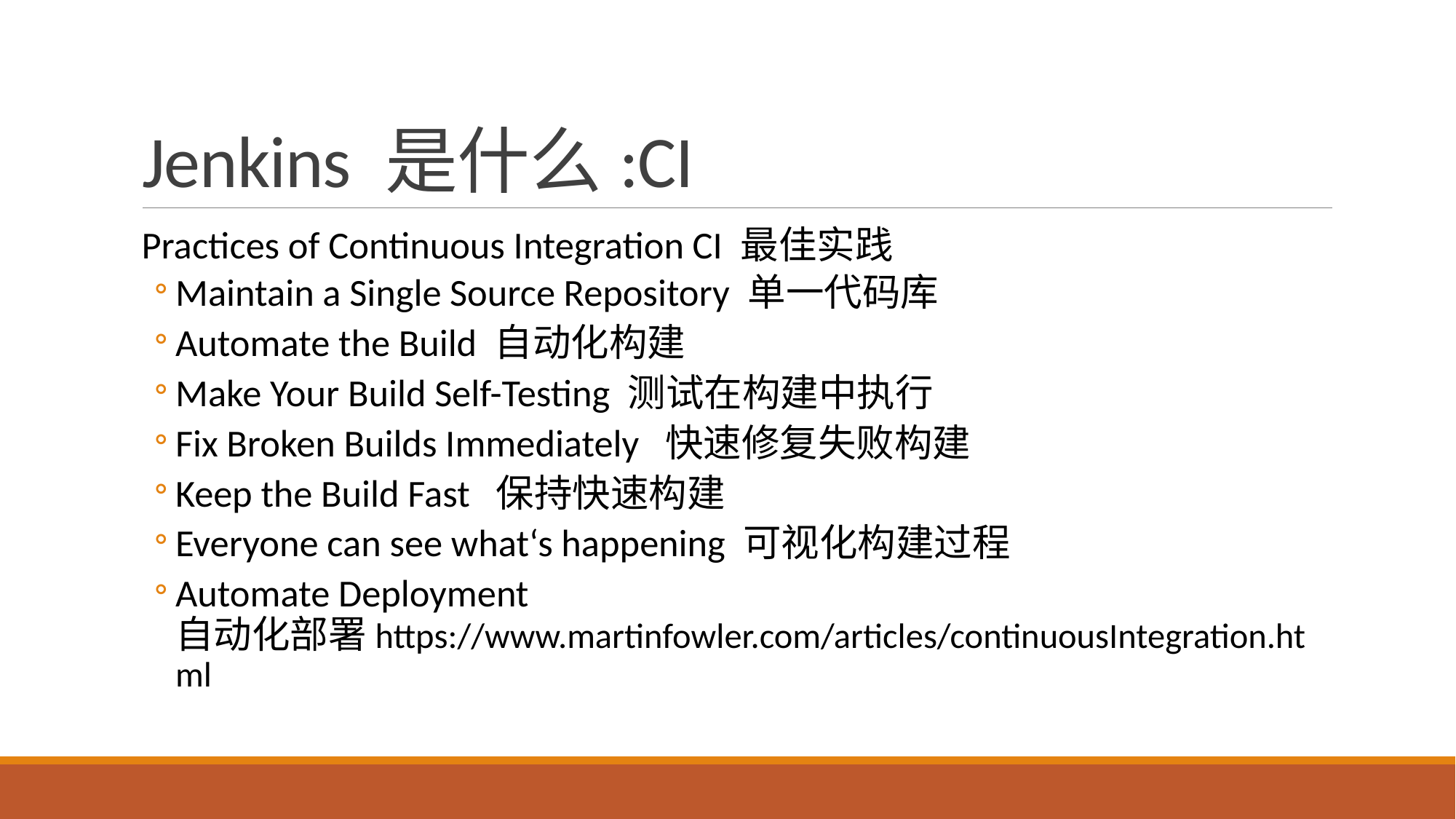

# Jenkins 是什么:CI
Practices of Continuous Integration CI 最佳实践
Maintain a Single Source Repository 单一代码库
Automate the Build 自动化构建
Make Your Build Self-Testing 测试在构建中执行
Fix Broken Builds Immediately  快速修复失败构建
Keep the Build Fast  保持快速构建
Everyone can see what‘s happening 可视化构建过程
Automate Deployment 自动化部署https://www.martinfowler.com/articles/continuousIntegration.html